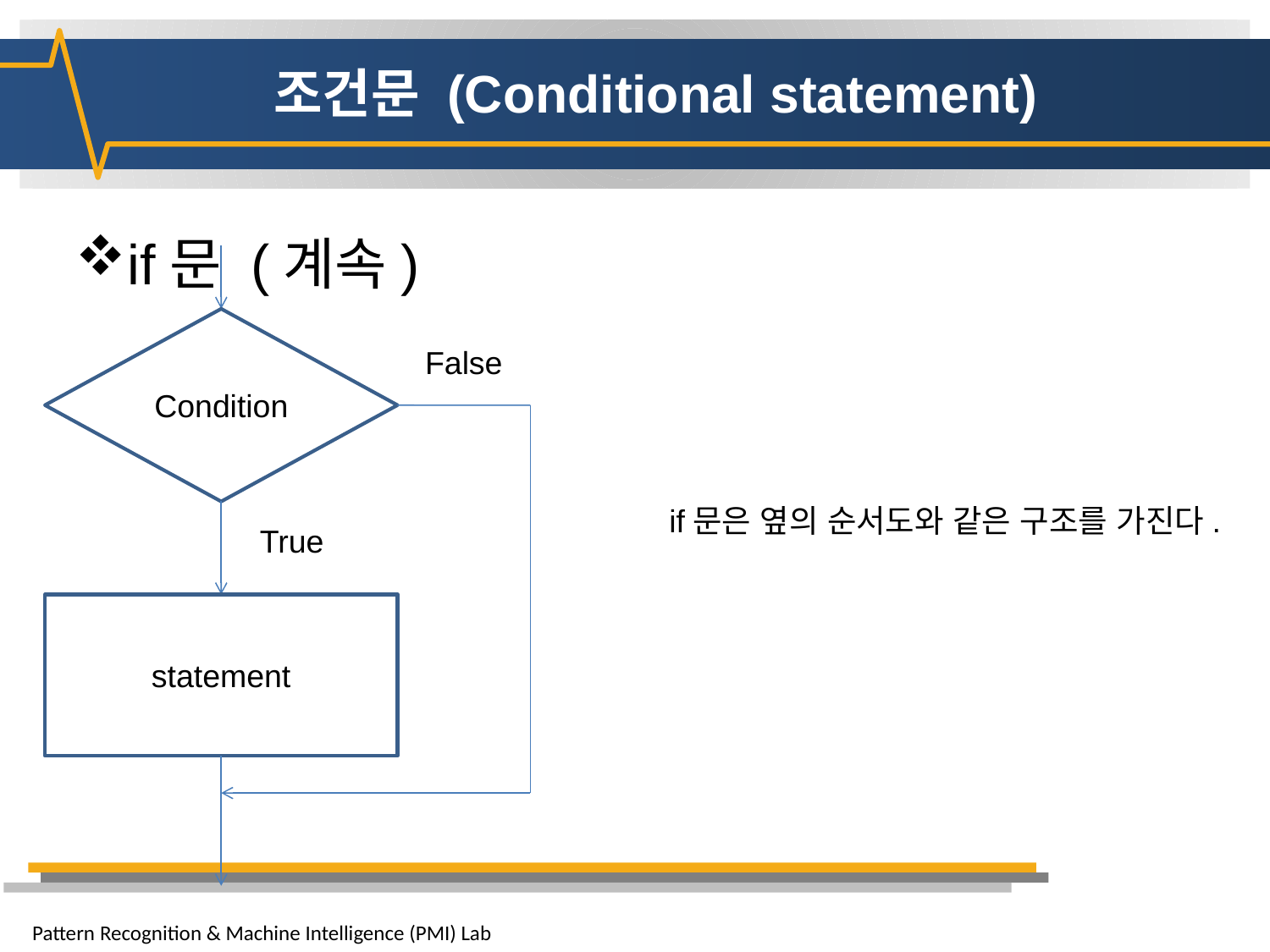

# 조건문 (Conditional statement)
if문 (계속)

Condition
False
if문은 옆의 순서도와 같은 구조를 가진다.
True
statement